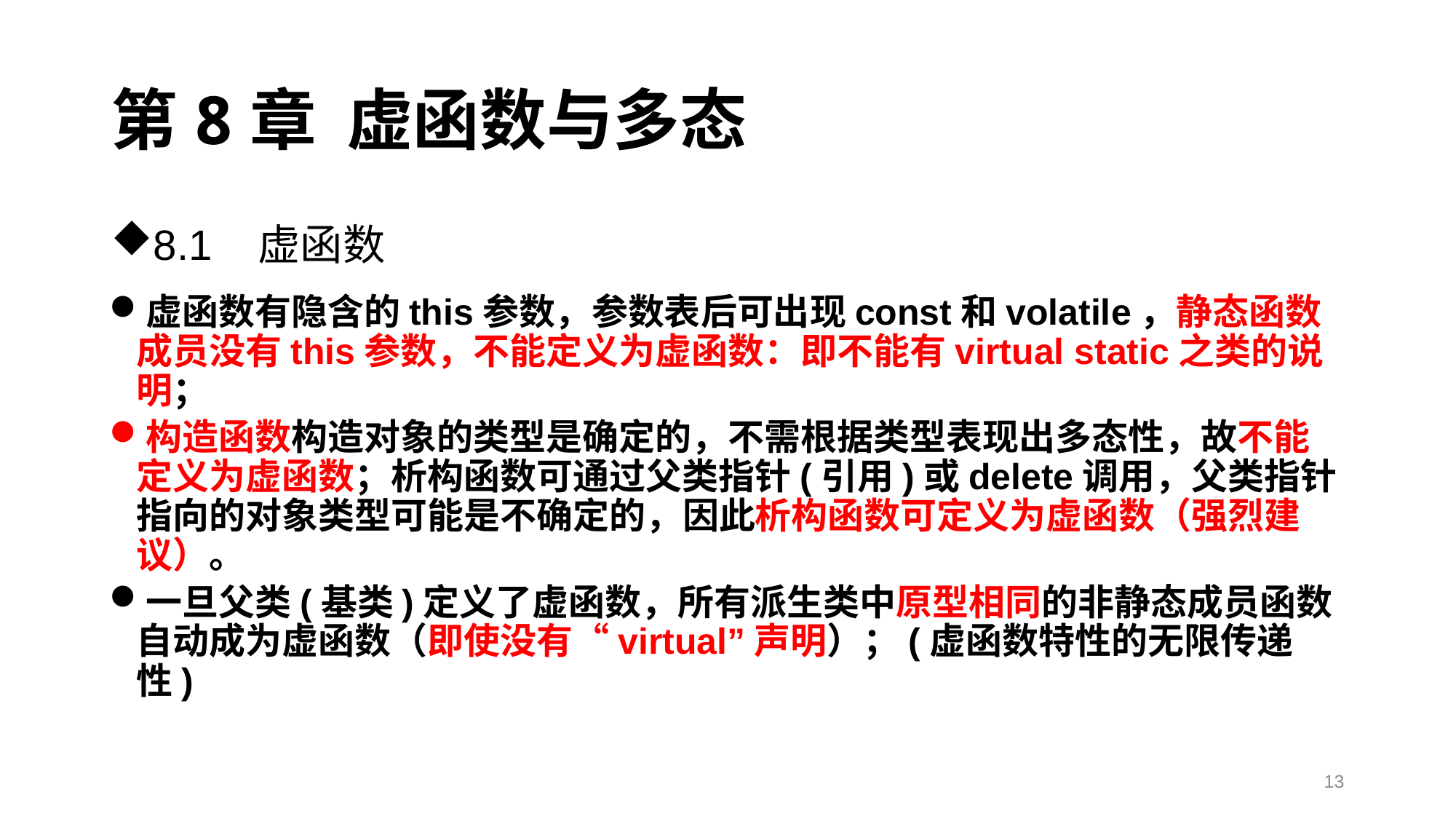

# 第8章  虚函数与多态
8.1   虚函数
虚函数有隐含的this参数，参数表后可出现const和volatile，静态函数成员没有this参数，不能定义为虚函数：即不能有virtual static之类的说明；
构造函数构造对象的类型是确定的，不需根据类型表现出多态性，故不能定义为虚函数；析构函数可通过父类指针(引用)或delete调用，父类指针指向的对象类型可能是不确定的，因此析构函数可定义为虚函数（强烈建议）。
一旦父类(基类)定义了虚函数，所有派生类中原型相同的非静态成员函数自动成为虚函数（即使没有“virtual”声明）；(虚函数特性的无限传递性)
13